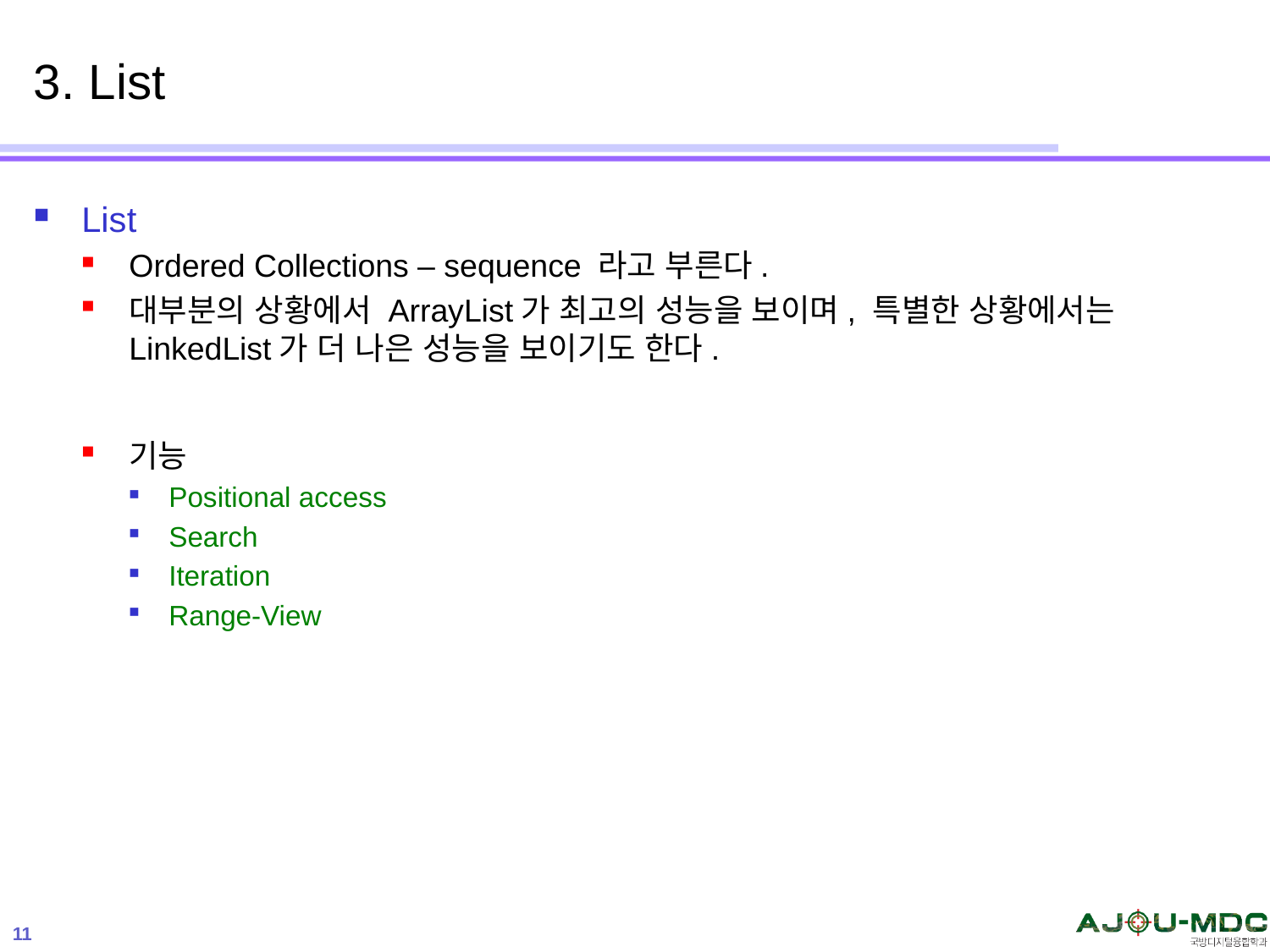

# 3. List
List
Ordered Collections – sequence 라고 부른다.
대부분의 상황에서 ArrayList가 최고의 성능을 보이며, 특별한 상황에서는 LinkedList가 더 나은 성능을 보이기도 한다.

기능
Positional access
Search
Iteration
Range-View
11